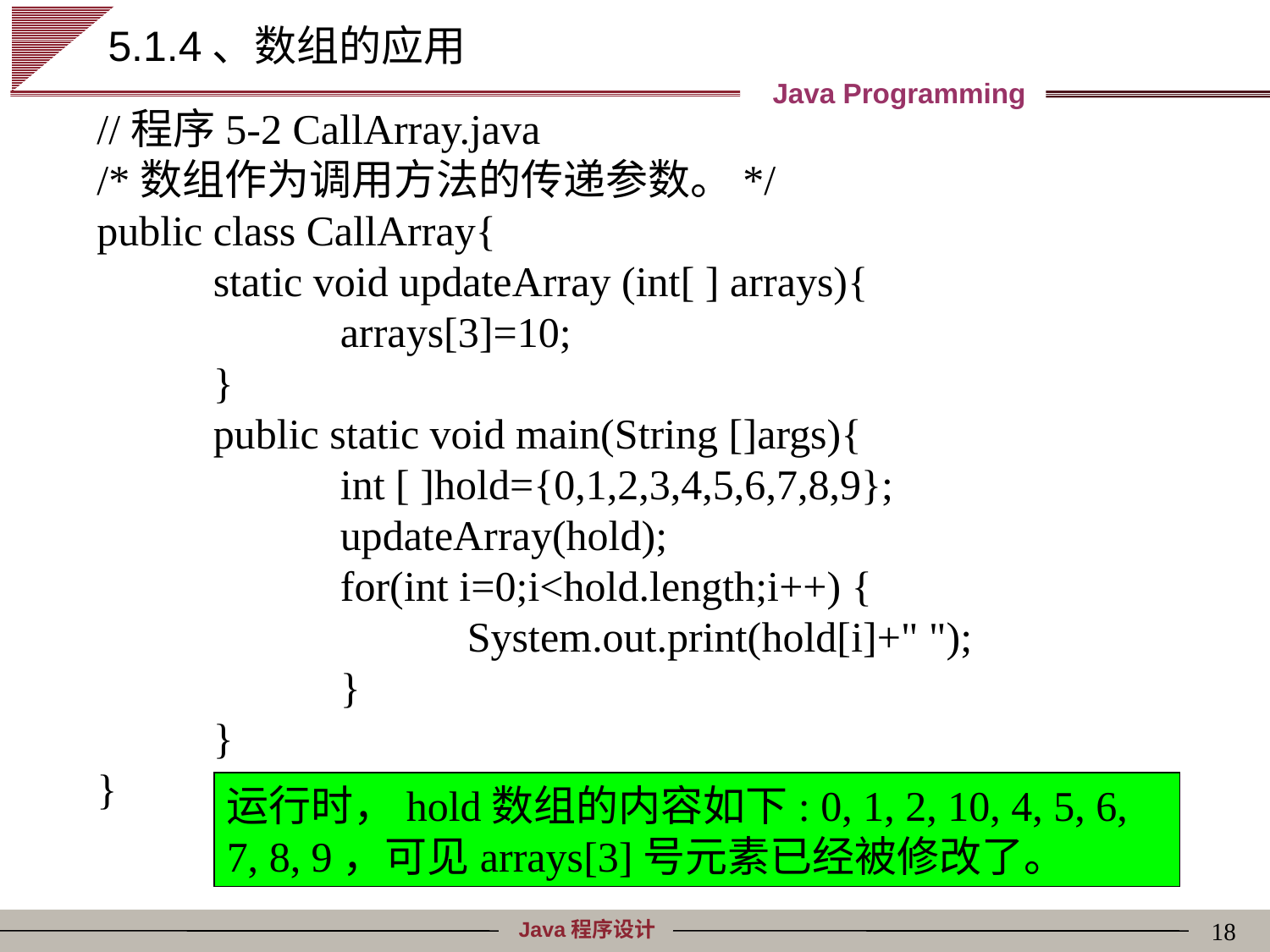

# 5.1.4、数组的应用
//程序5-2 CallArray.java
/*数组作为调用方法的传递参数。*/
public class CallArray{
	static void updateArray (int[ ] arrays){
		arrays[3]=10;
	}
	public static void main(String []args){
		int [ ]hold={0,1,2,3,4,5,6,7,8,9};
		updateArray(hold);
	   	for(int i=0;i<hold.length;i++) {
	    		System.out.print(hold[i]+" ");
		}
	}
}
运行时，hold数组的内容如下: 0, 1, 2, 10, 4, 5, 6, 7, 8, 9，可见arrays[3]号元素已经被修改了。